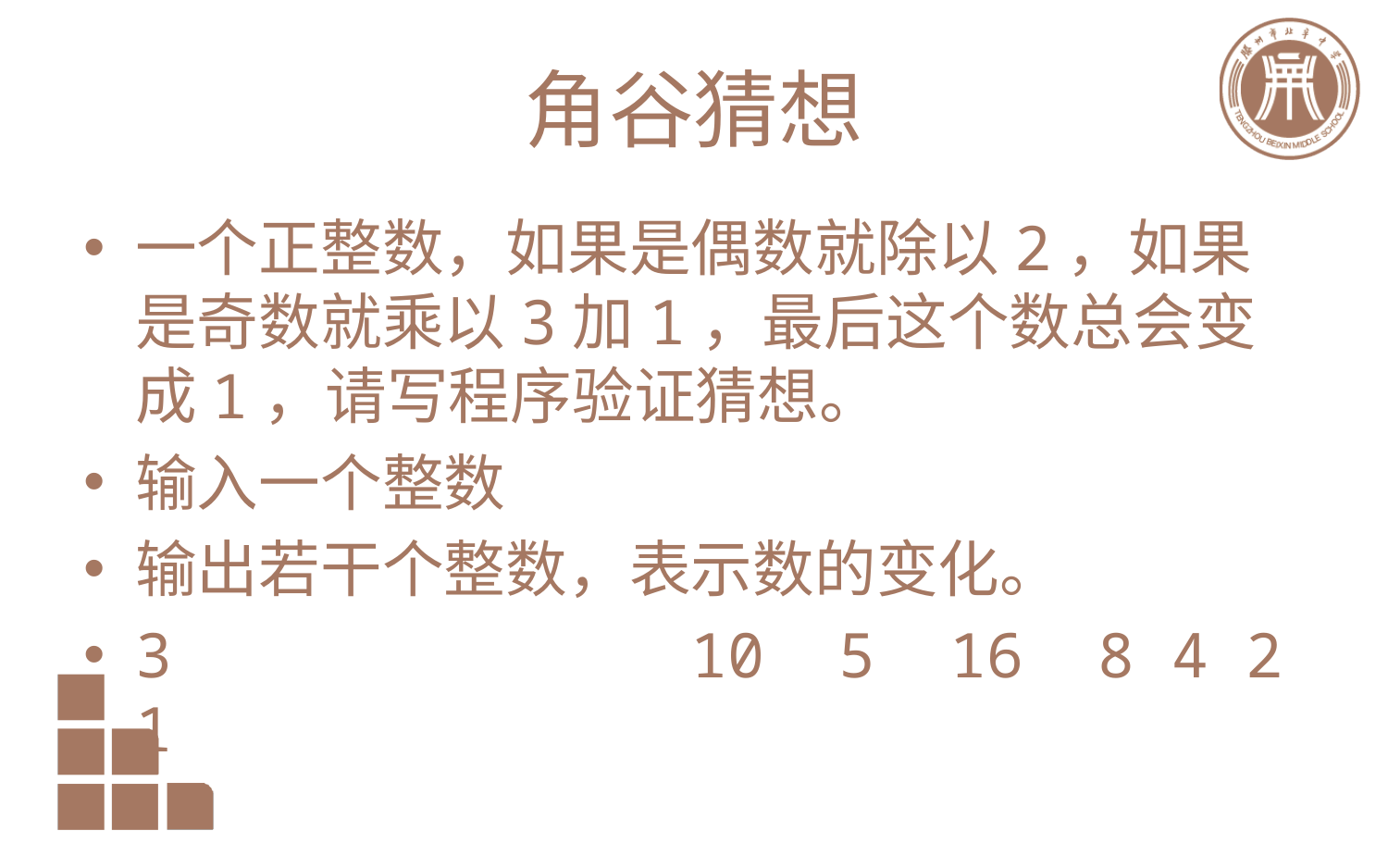

# 角谷猜想
一个正整数，如果是偶数就除以2，如果是奇数就乘以3加1，最后这个数总会变成1，请写程序验证猜想。
输入一个整数
输出若干个整数，表示数的变化。
3              10  5  16  8 4 2 1